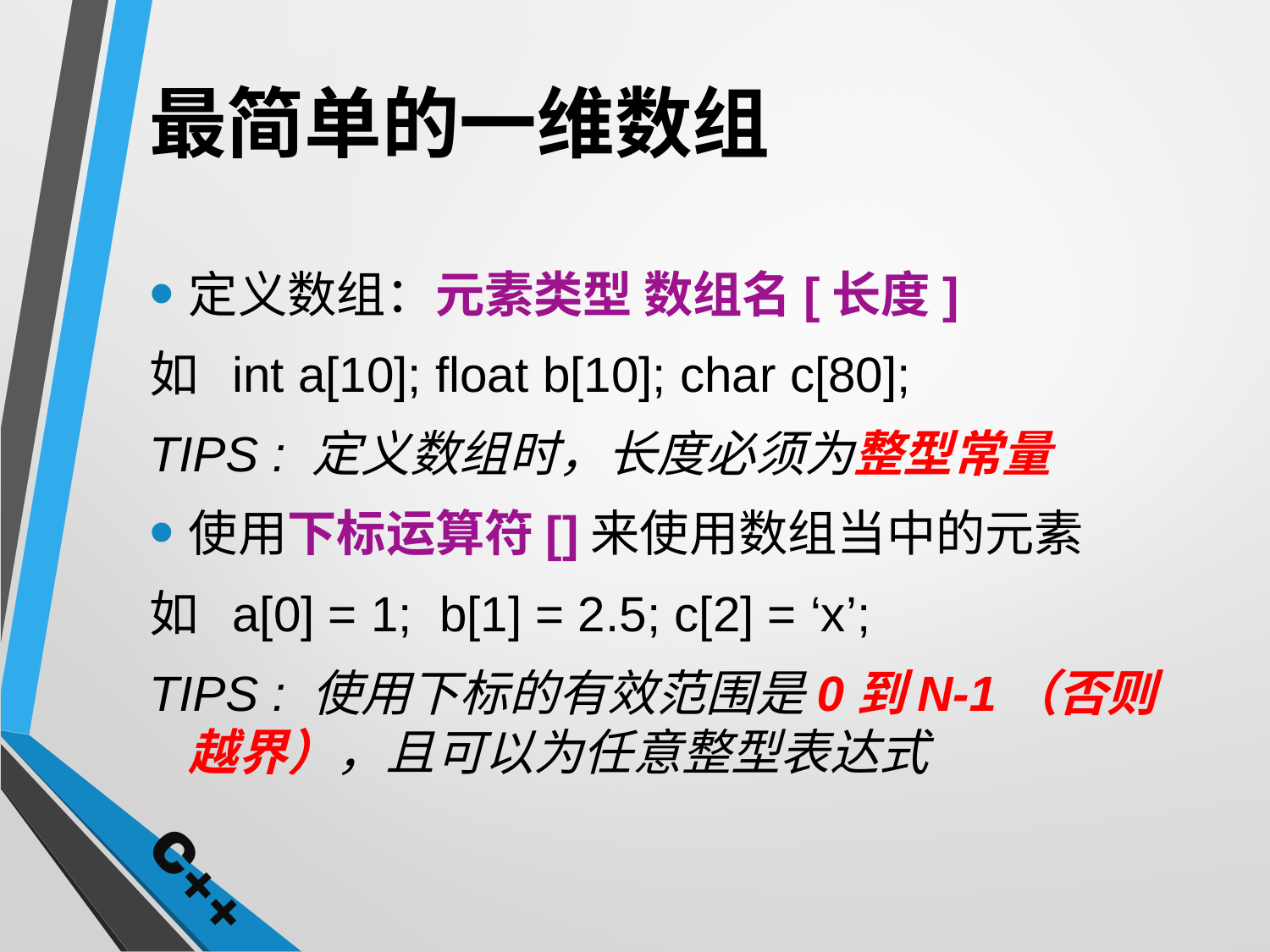

# 最简单的一维数组

定义数组：元素类型 数组名[长度]
如  int a[10]; float b[10]; char c[80];
TIPS : 定义数组时，长度必须为整型常量
使用下标运算符[]来使用数组当中的元素
如  a[0] = 1;  b[1] = 2.5; c[2] = ‘x’;
TIPS : 使用下标的有效范围是0到N-1（否则越界），且可以为任意整型表达式